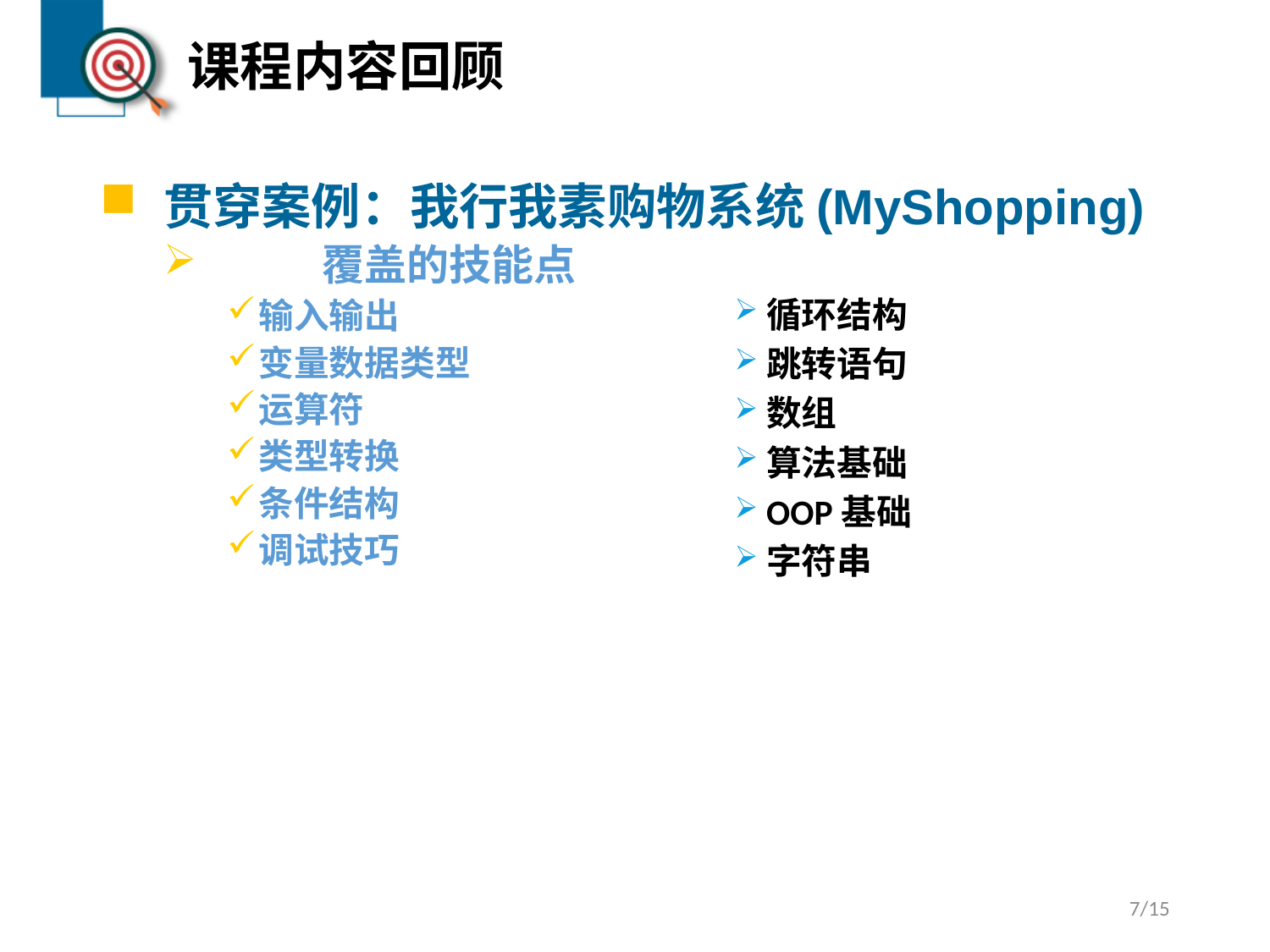

# 课程内容回顾
贯穿案例：我行我素购物系统(MyShopping)
	覆盖的技能点
输入输出
变量数据类型
运算符
类型转换
条件结构
调试技巧
循环结构
跳转语句
数组
算法基础
OOP基础
字符串
7/15